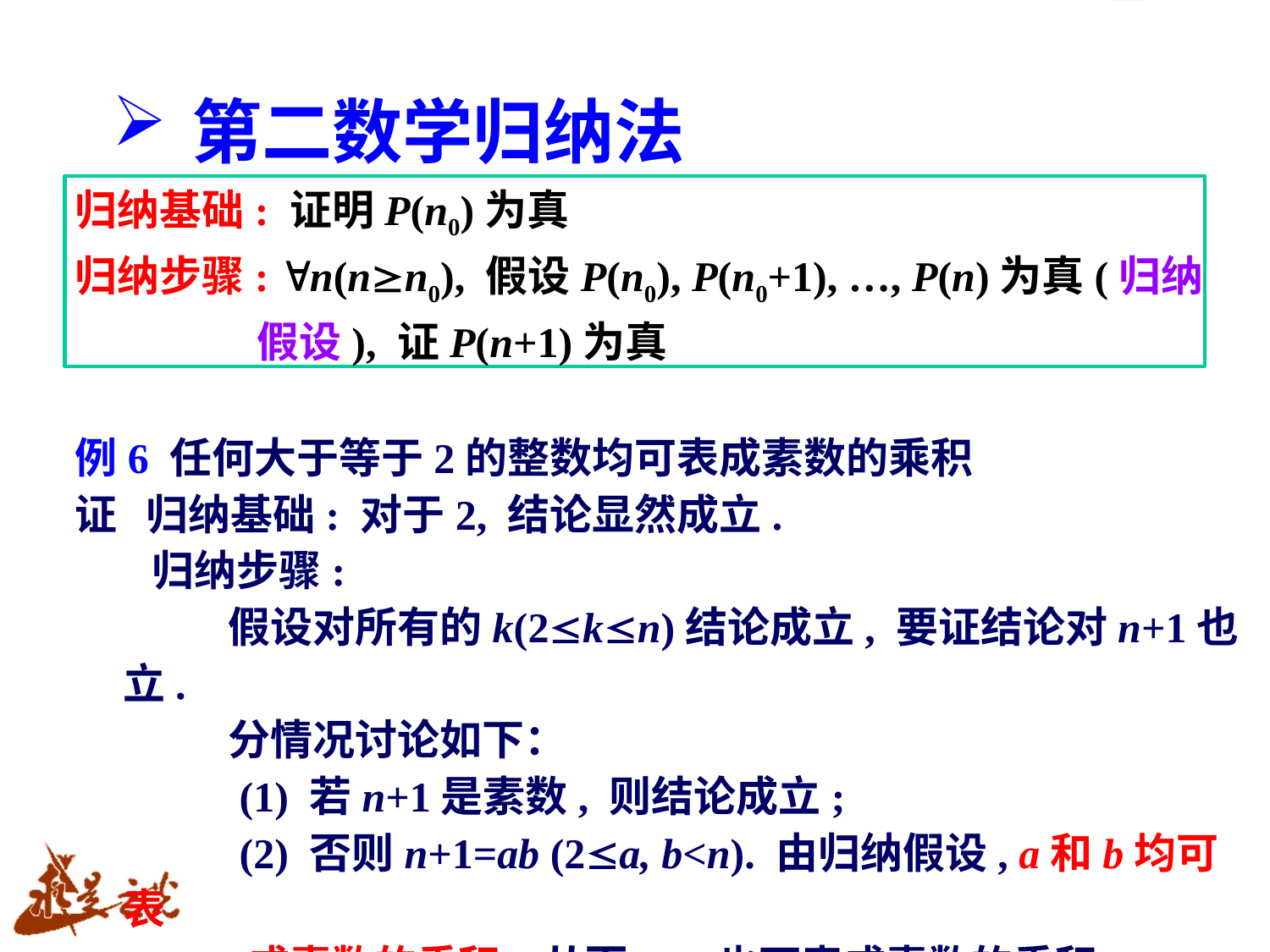

# 第二数学归纳法

归纳基础: 证明P(n0)为真
归纳步骤: ∀n(n≥n0), 假设P(n0), P(n0+1), …, P(n)为真(归纳
                  假设), 证P(n+1)为真

例6 任何大于等于2的整数均可表成素数的乘积
证   归纳基础: 对于2, 结论显然成立.
	  归纳步骤:
               假设对所有的k(2≤k≤n)结论成立, 要证结论对n+1也立.
               分情况讨论如下：
	           (1) 若n+1是素数, 则结论成立;
	           (2) 否则n+1=ab (2≤a, b<n). 由归纳假设, a和b均可表
                 成素数的乘积, 从而n+1也可表成素数的乘积.
       得证命题成立。
43